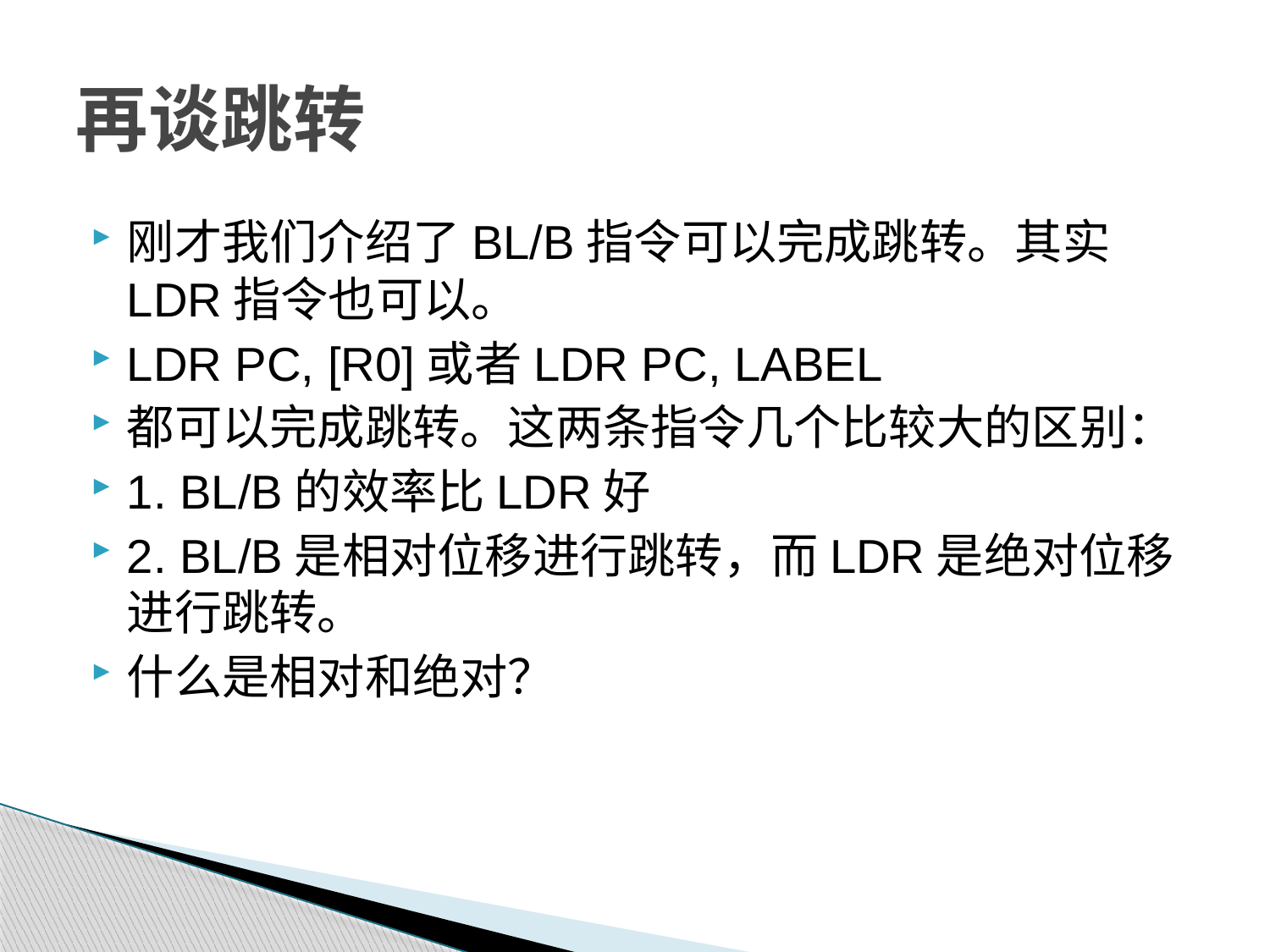

# 再谈跳转
刚才我们介绍了BL/B指令可以完成跳转。其实LDR指令也可以。
LDR PC, [R0]或者LDR PC, LABEL
都可以完成跳转。这两条指令几个比较大的区别：
1. BL/B的效率比LDR好
2. BL/B是相对位移进行跳转，而LDR是绝对位移进行跳转。
什么是相对和绝对？